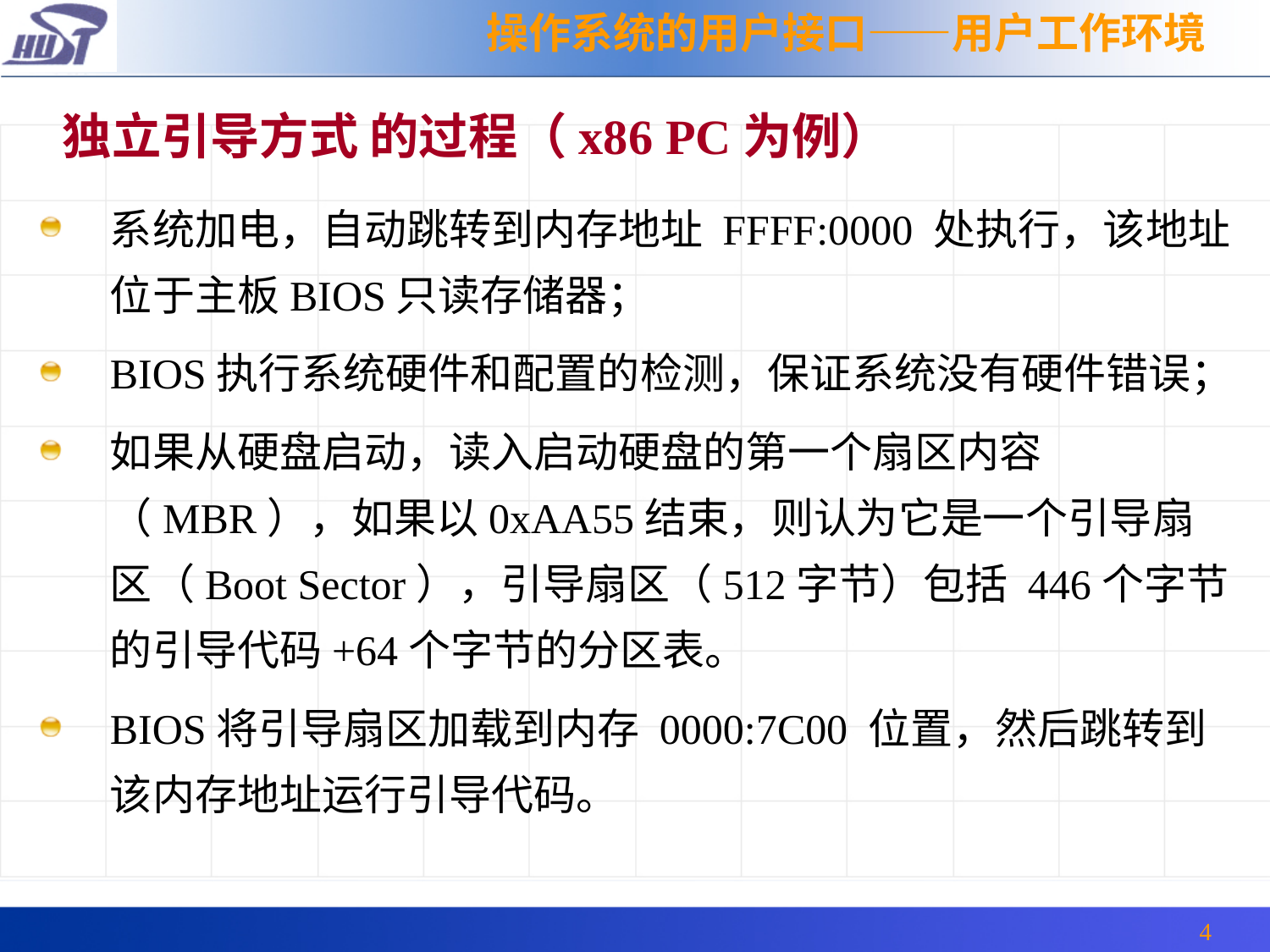

操作系统的用户接口——用户工作环境
独立引导方式 的过程（x86 PC为例）
系统加电，自动跳转到内存地址 FFFF:0000 处执行，该地址位于主板BIOS只读存储器；
BIOS执行系统硬件和配置的检测，保证系统没有硬件错误；
如果从硬盘启动，读入启动硬盘的第一个扇区内容（MBR），如果以0xAA55结束，则认为它是一个引导扇区（Boot Sector），引导扇区（512字节）包括 446个字节的引导代码+64个字节的分区表。
BIOS将引导扇区加载到内存 0000:7C00 位置，然后跳转到该内存地址运行引导代码。
4